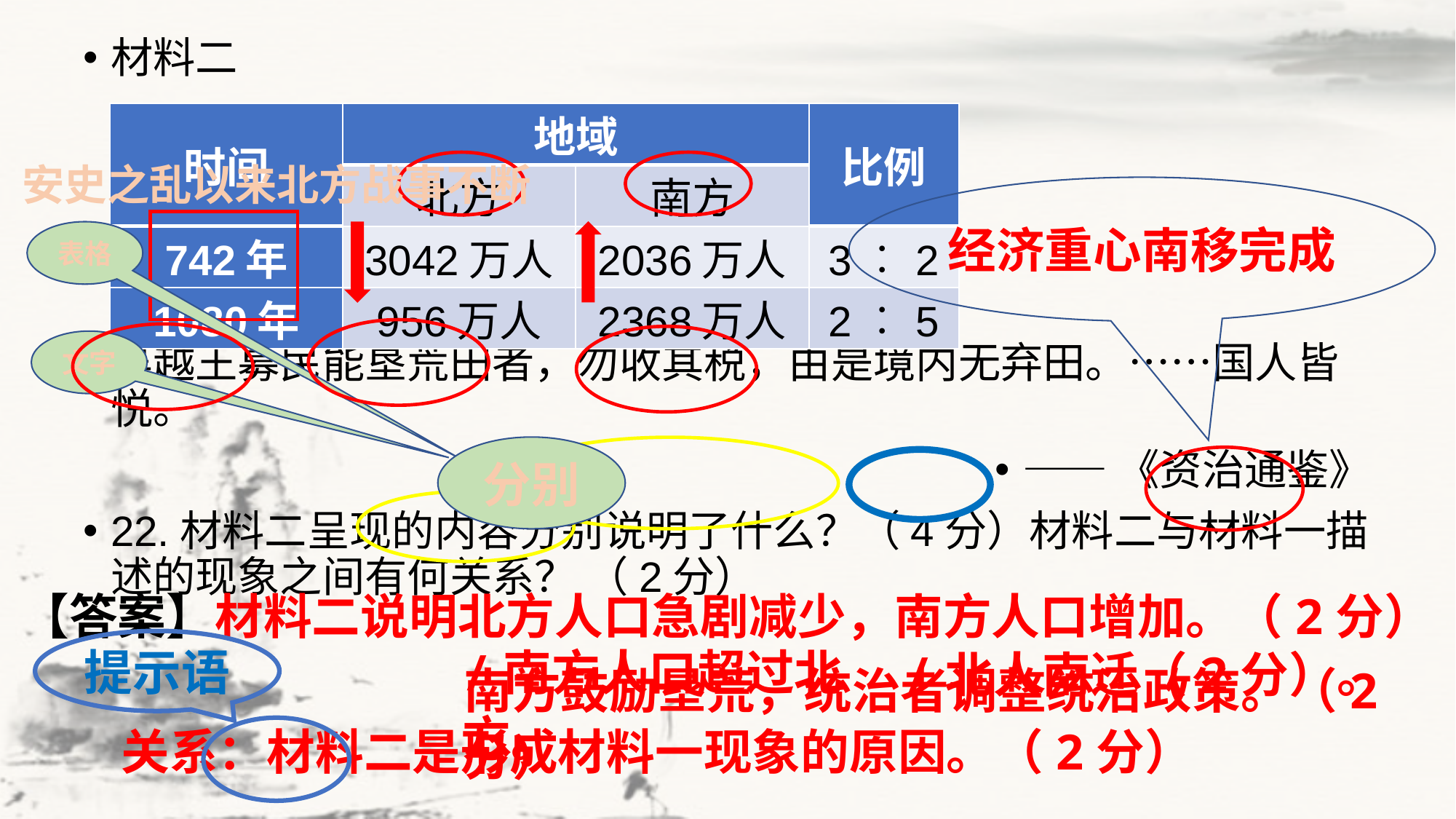

材料二

吴越王募民能垦荒田者，勿收其税，由是境内无弃田。……国人皆悦。
——《资治通鉴》
22.材料二呈现的内容分别说明了什么？（4分）材料二与材料一描述的现象之间有何关系？ （2分）

| 时间 | 地域 |  | 比例 |
| --- | --- | --- | --- |
|  | 北方 | 南方 |  |
| 742年 | 3042万人 | 2036万人 | 3︰2 |
| 1080年 | 956万人 | 2368万人 | 2︰5 |

安史之乱以来北方战事不断

经济重心南移完成

表格
文字
分别

【答案】材料二说明北方人口急剧减少，南方人口增加。（2分）

/南方人口超过北方。
/北人南迁（2分）。
提示语

南方鼓励垦荒，统治者调整统治政策。（2分）
        关系：材料二是形成材料一现象的原因。（2分）